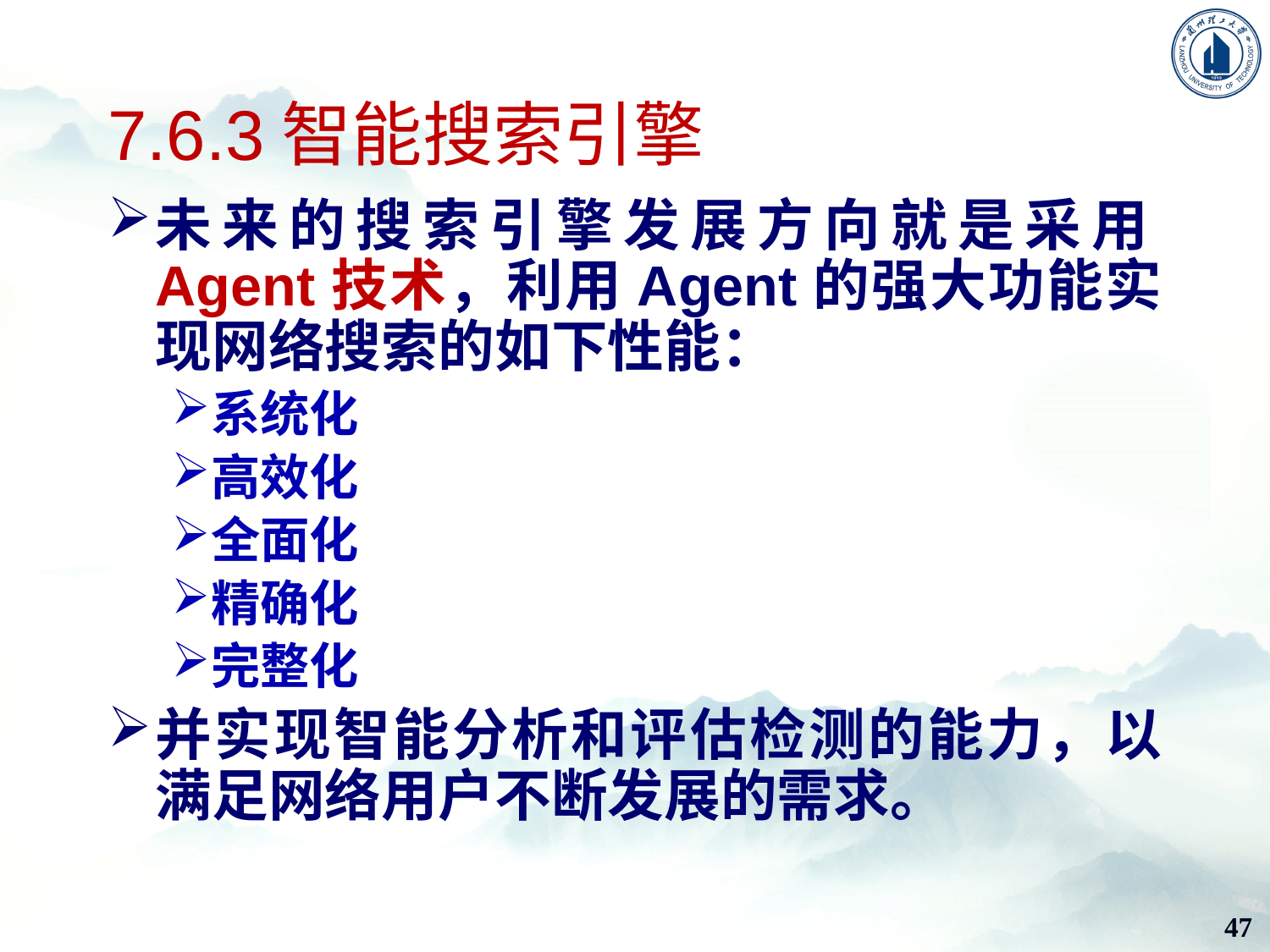

# 7.6.3智能搜索引擎
未来的搜索引擎发展方向就是采用Agent技术，利用Agent的强大功能实现网络搜索的如下性能：
系统化
高效化
全面化
精确化
完整化
并实现智能分析和评估检测的能力，以满足网络用户不断发展的需求。
47